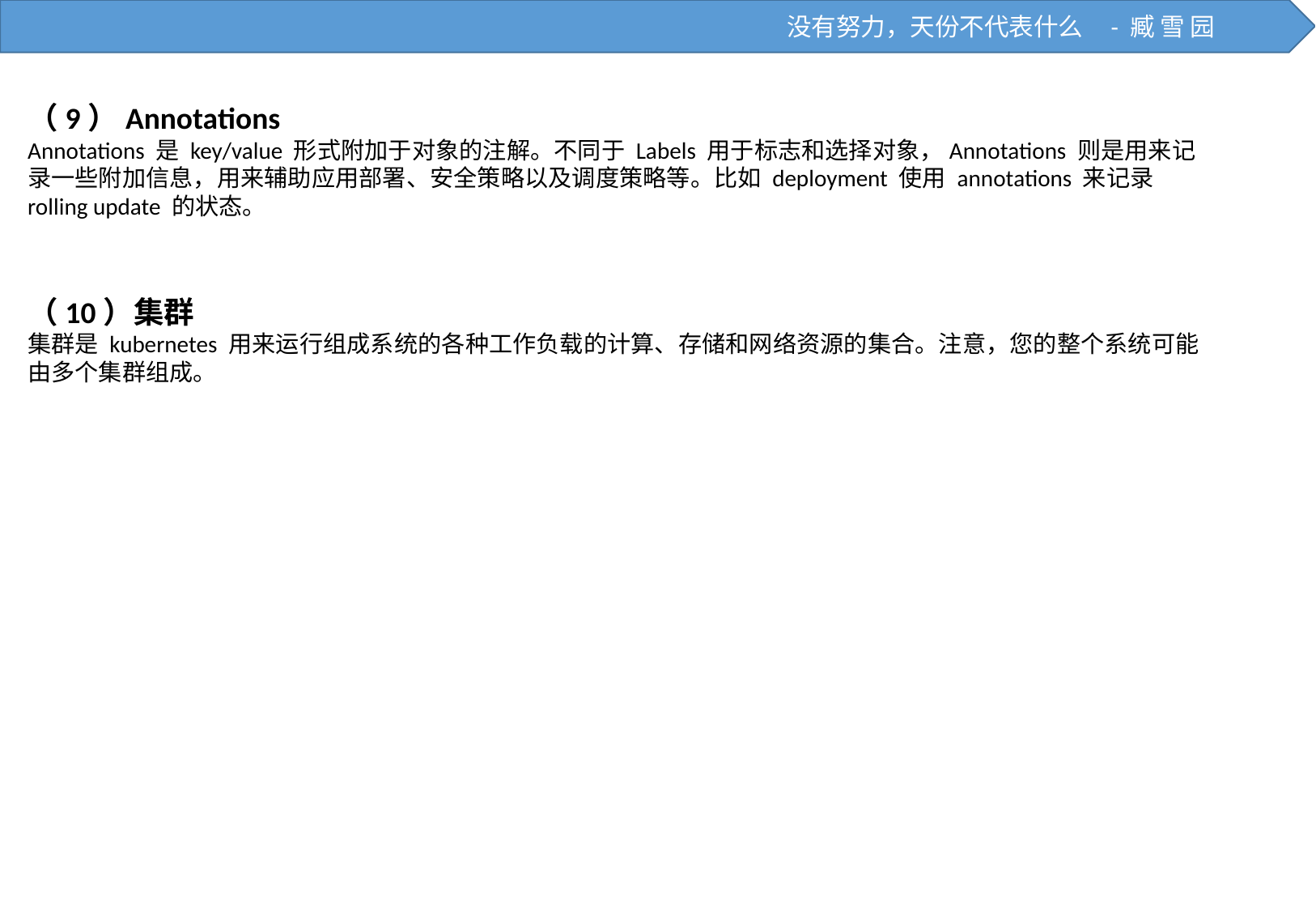

没有努力，天份不代表什么    - 臧 雪 园
（9）Annotations
Annotations 是 key/value 形式附加于对象的注解。不同于 Labels 用于标志和选择对象，Annotations 则是用来记录一些附加信息，用来辅助应用部署、安全策略以及调度策略等。比如 deployment 使用 annotations 来记录 rolling update 的状态。

（10）集群
集群是 kubernetes 用来运行组成系统的各种工作负载的计算、存储和网络资源的集合。注意，您的整个系统可能由多个集群组成。